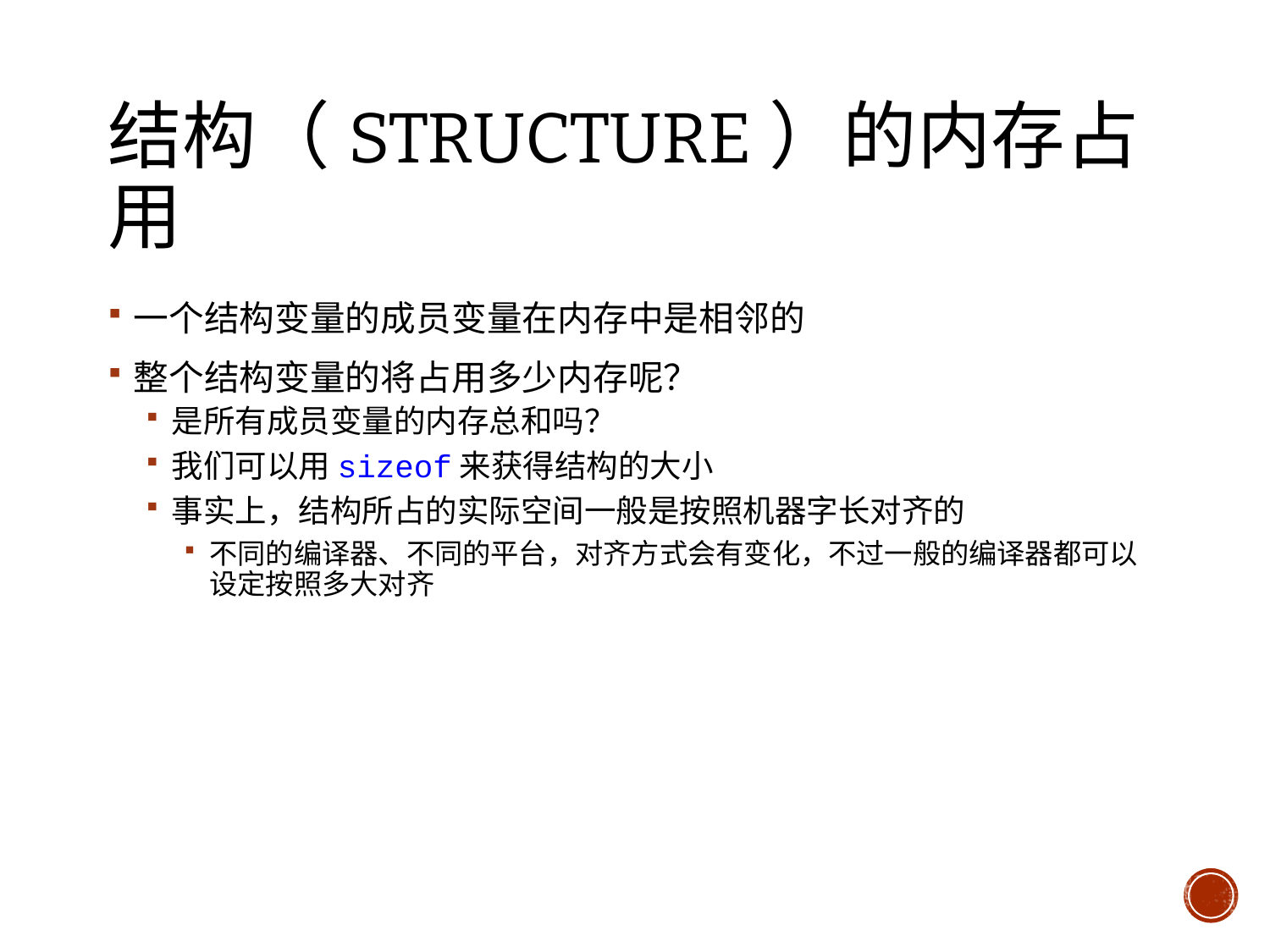

# 结构（Structure）的内存占用
一个结构变量的成员变量在内存中是相邻的
整个结构变量的将占用多少内存呢？
是所有成员变量的内存总和吗？
我们可以用sizeof来获得结构的大小
事实上，结构所占的实际空间一般是按照机器字长对齐的
不同的编译器、不同的平台，对齐方式会有变化，不过一般的编译器都可以设定按照多大对齐
17